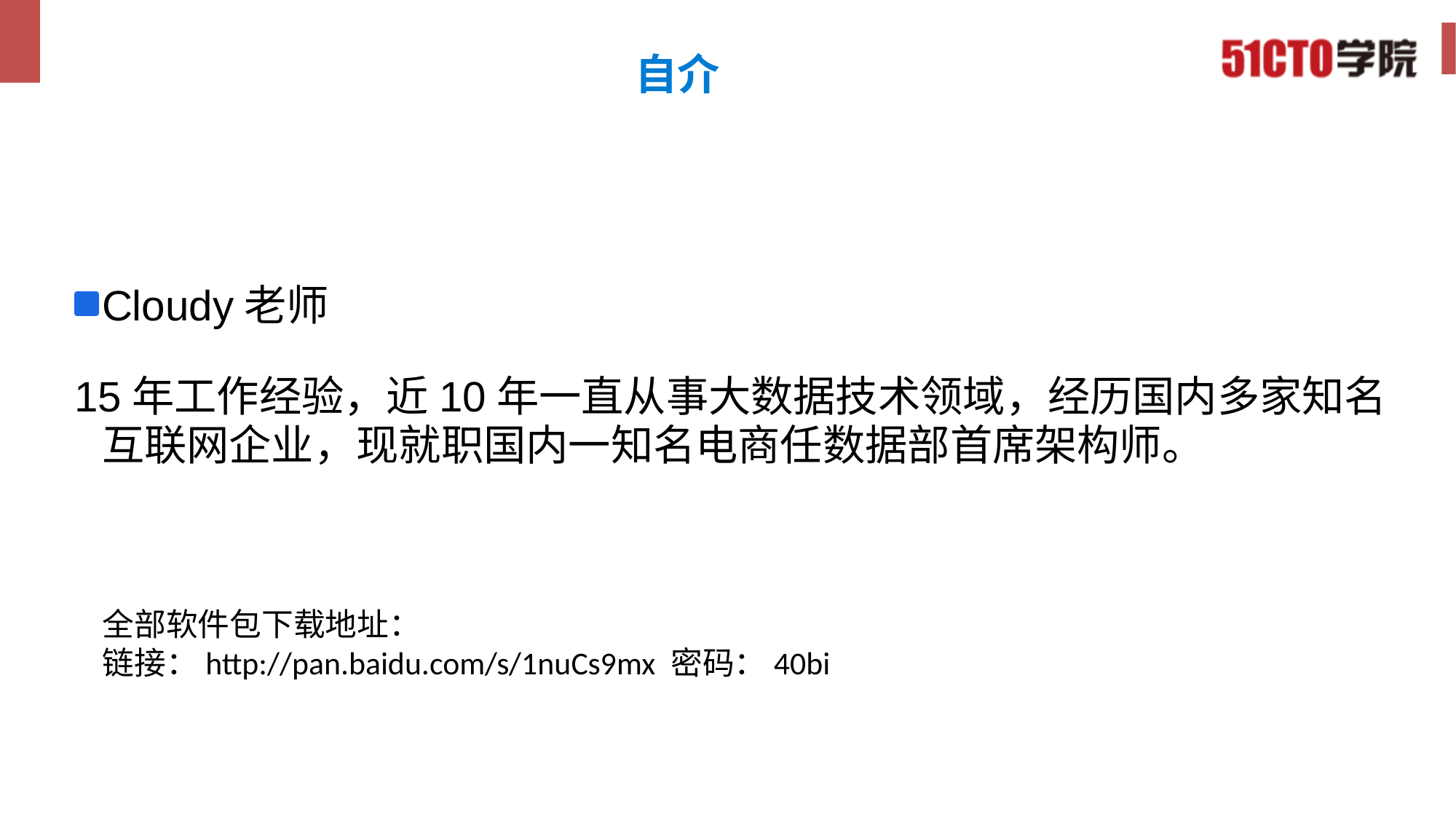

# 自介

Cloudy老师
15年工作经验，近10年一直从事大数据技术领域，经历国内多家知名互联网企业，现就职国内一知名电商任数据部首席架构师。
全部软件包下载地址：
链接：http://pan.baidu.com/s/1nuCs9mx 密码：40bi